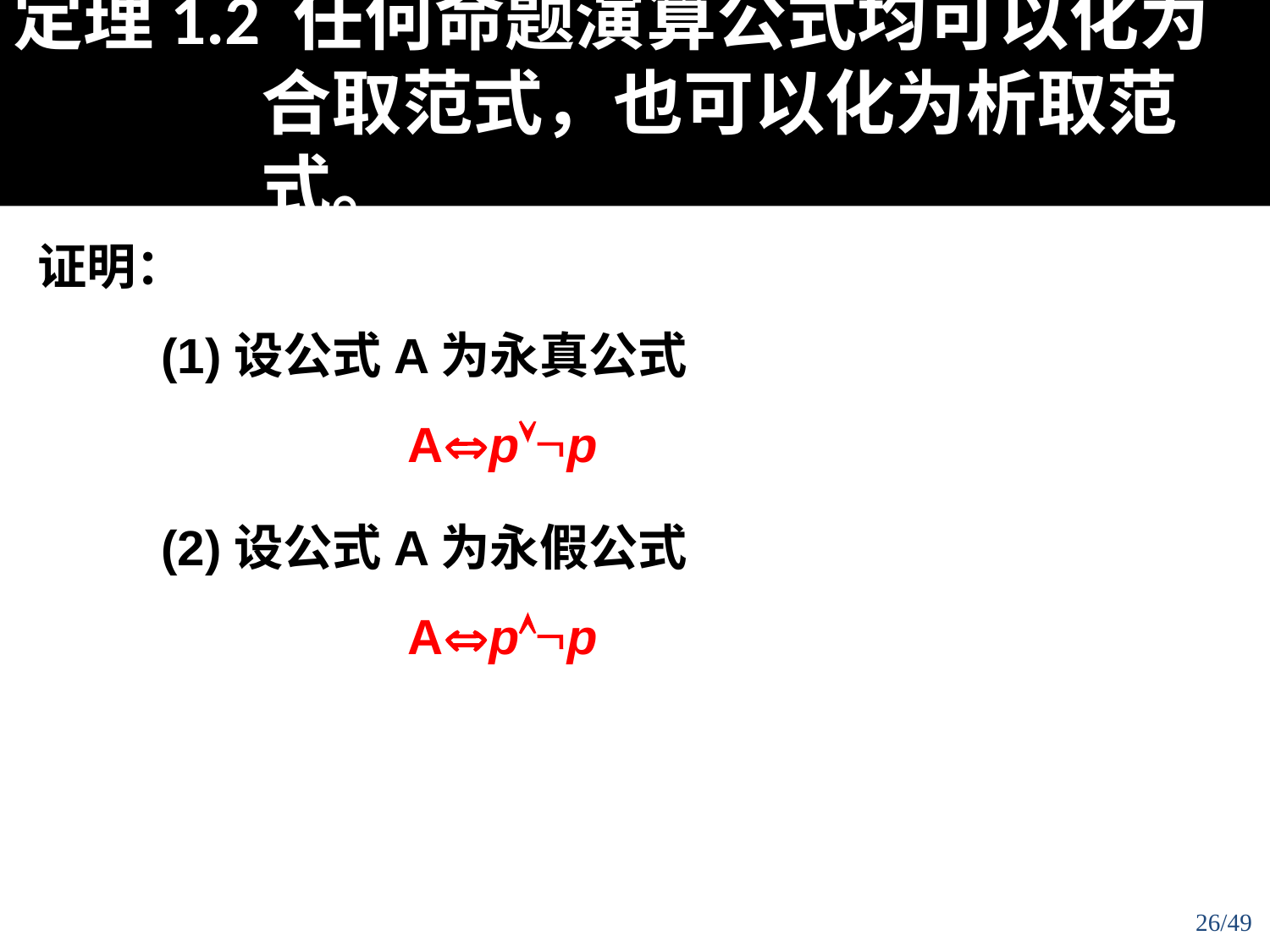

定理1.2 任何命题演算公式均可以化为合取范式，也可以化为析取范式。
证明：
         (1)设公式A为永真公式
	                 A⇔p∨¬p
         (2)设公式A为永假公式
	                 A⇔p∧¬p

26/49